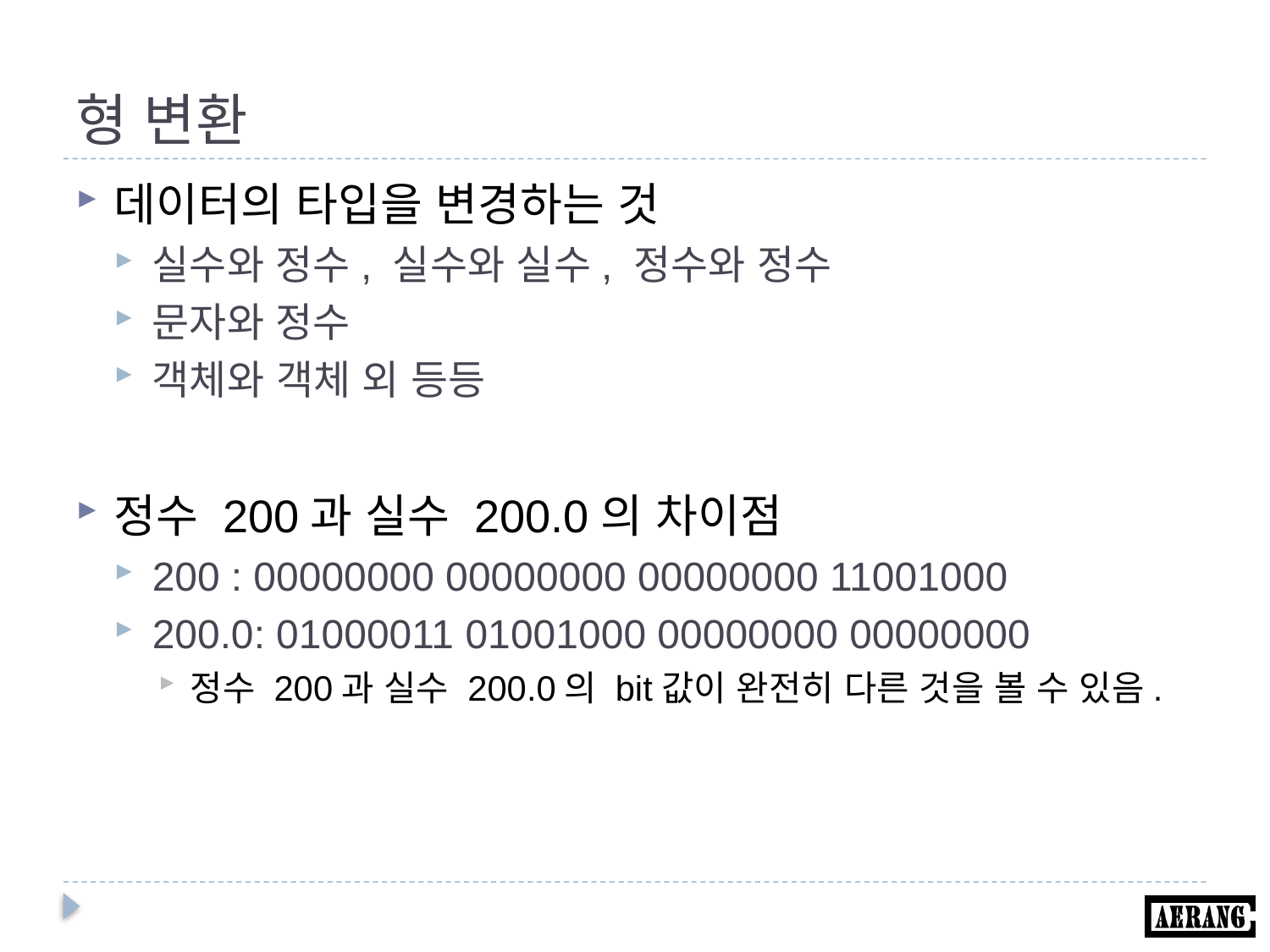

# 형 변환
데이터의 타입을 변경하는 것
실수와 정수, 실수와 실수, 정수와 정수
문자와 정수
객체와 객체 외 등등

정수 200과 실수 200.0의 차이점
200 : 00000000 00000000 00000000 11001000
200.0: 01000011 01001000 00000000 00000000
정수 200과 실수 200.0의 bit값이 완전히 다른 것을 볼 수 있음.